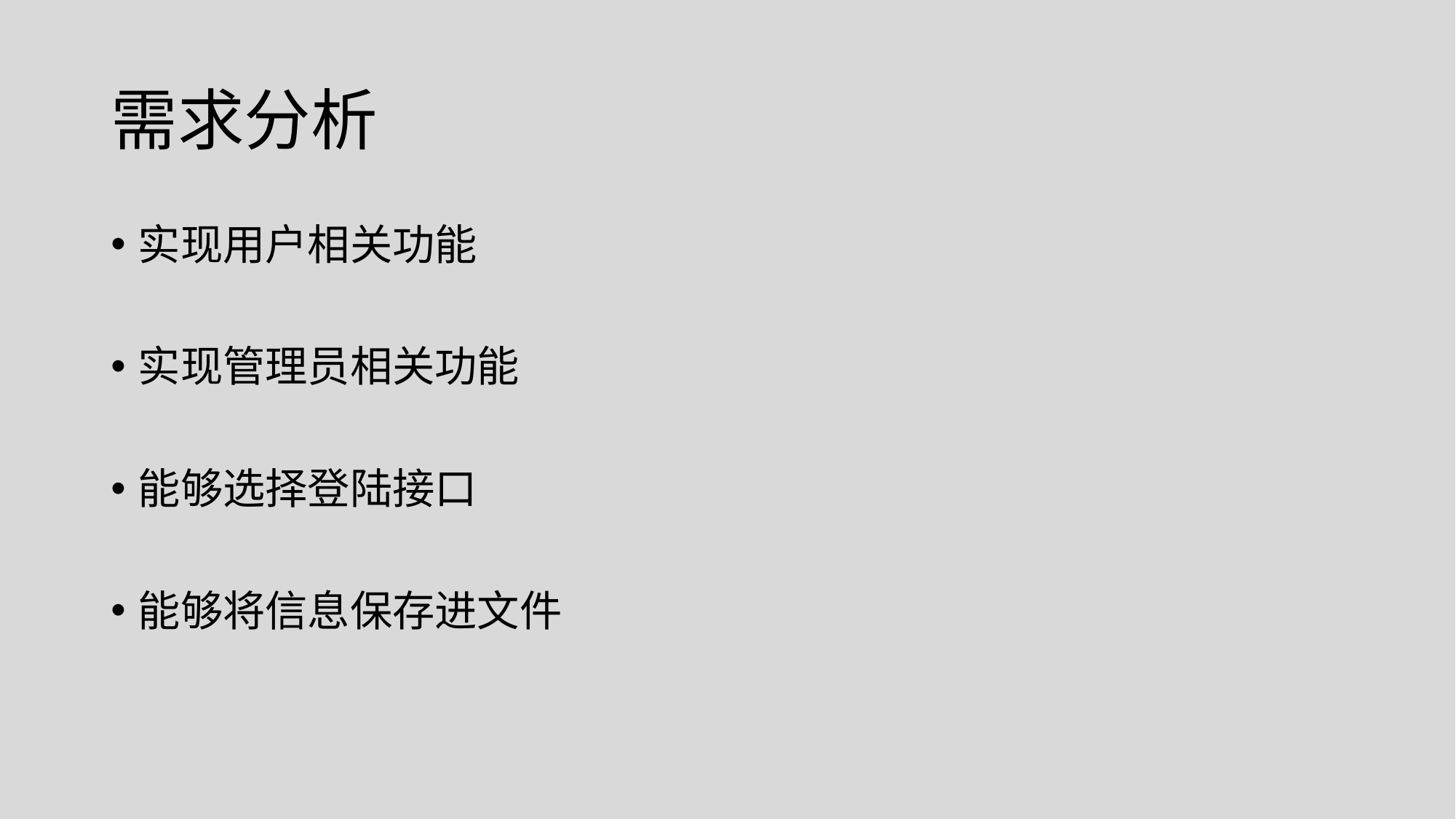

# 需求分析
实现用户相关功能

实现管理员相关功能

能够选择登陆接口

能够将信息保存进文件